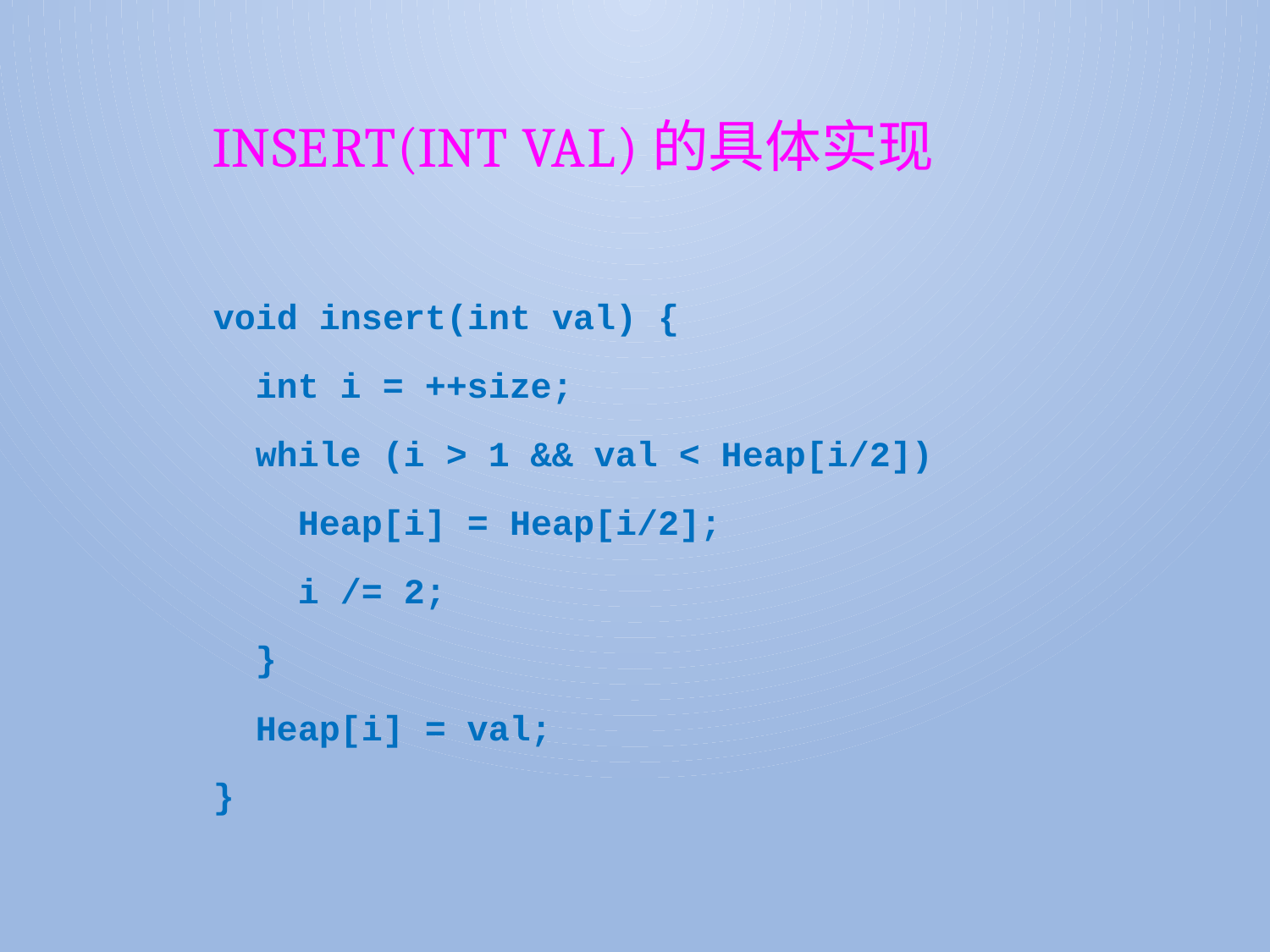

# Insert(int val)的具体实现
void insert(int val) {
  int i = ++size;
  while (i > 1 && val < Heap[i/2])
    Heap[i] = Heap[i/2];
    i /= 2;
  }
  Heap[i] = val;
}